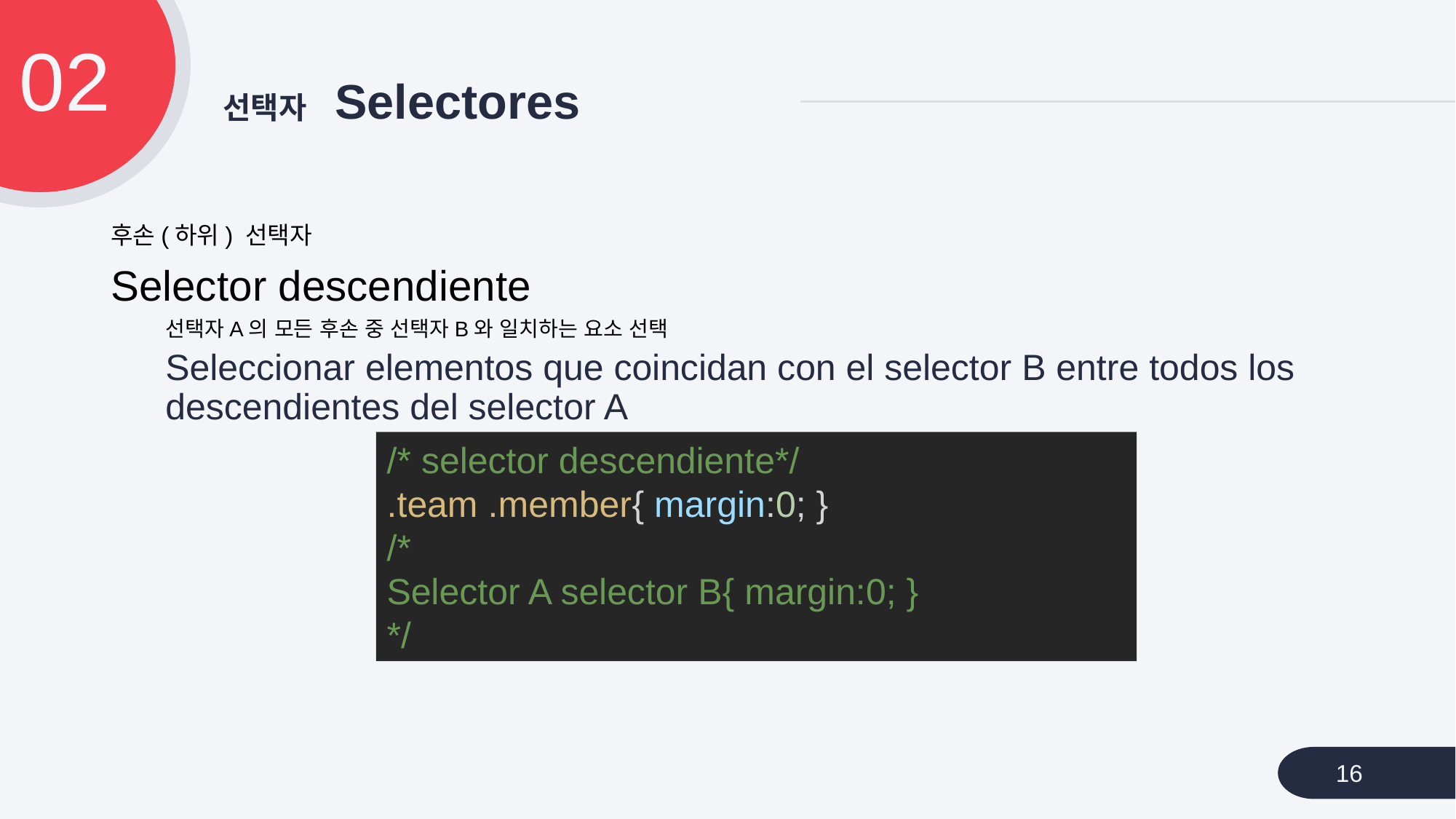

02
# 선택자 Selectores
후손(하위) 선택자
Selector descendiente
선택자A의 모든 후손 중 선택자B와 일치하는 요소 선택
Seleccionar elementos que coincidan con el selector B entre todos los descendientes del selector A

/* selector descendiente*/
.team .member{ margin:0; }
/*
Selector A selector B{ margin:0; }
*/
16